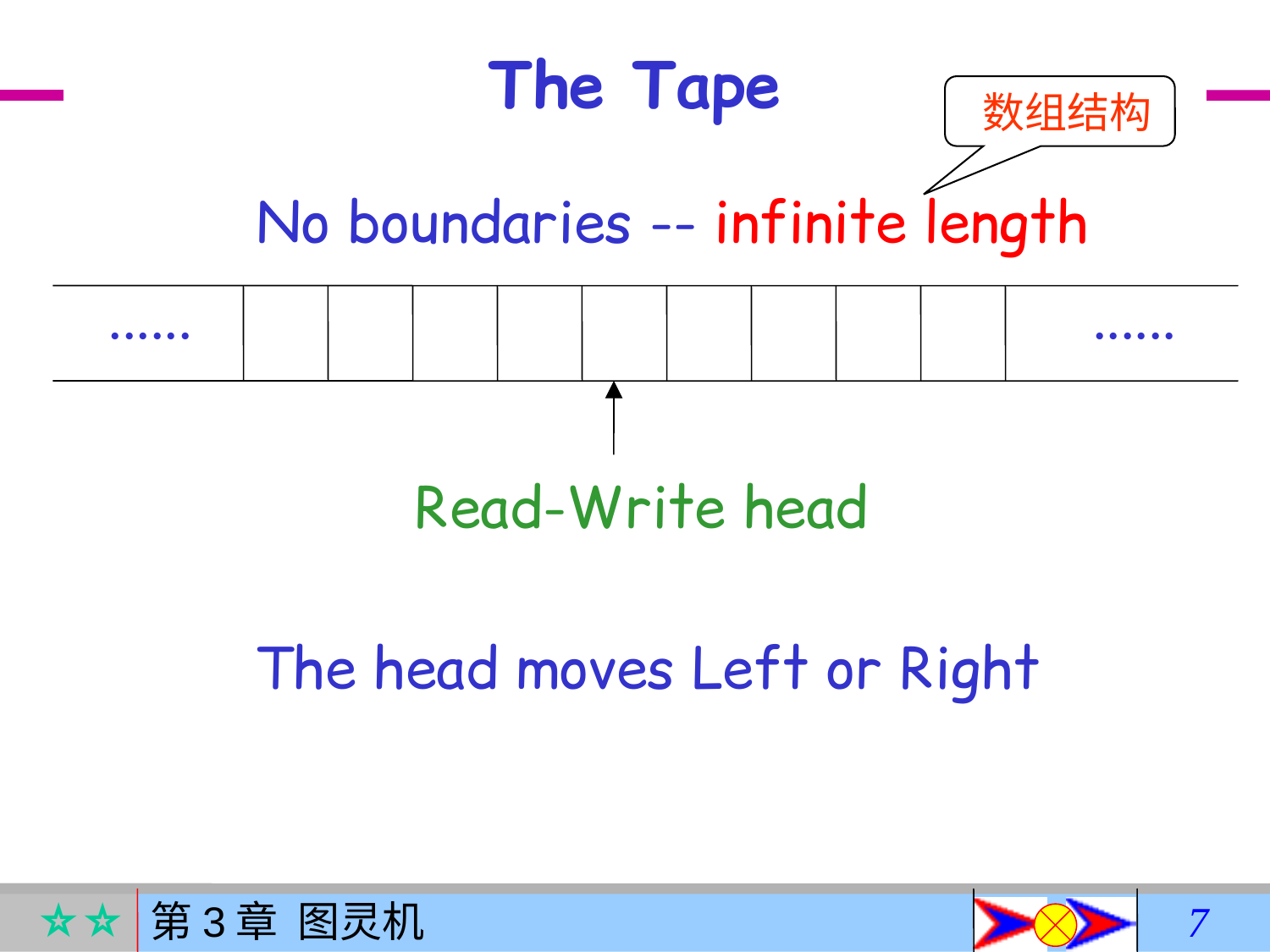

# The Tape
数组结构
No boundaries -- infinite length
......
......

Read-Write head
 The head moves Left or Right